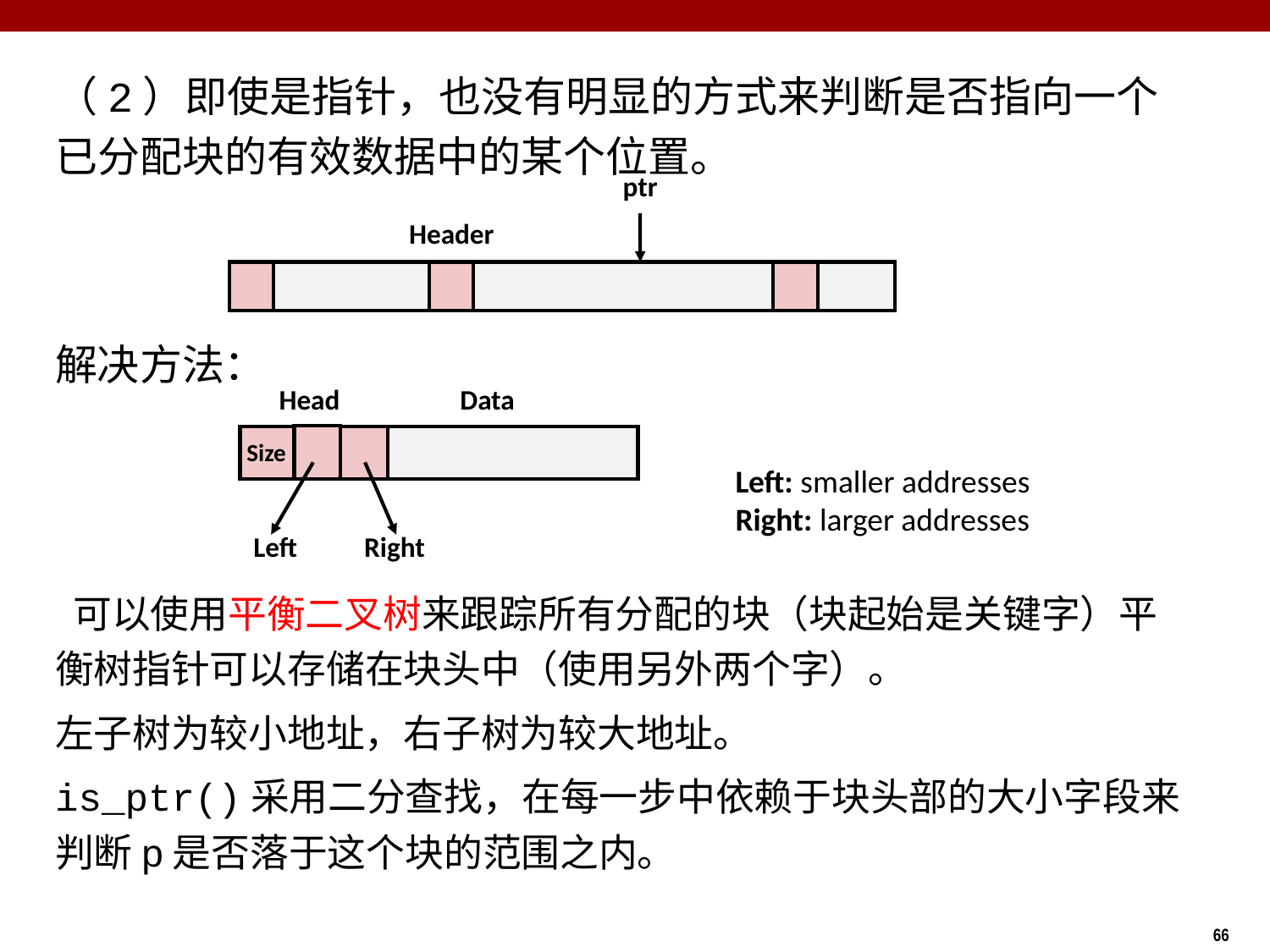

（2）即使是指针，也没有明显的方式来判断是否指向一个已分配块的有效数据中的某个位置。

解决方法：

 可以使用平衡二叉树来跟踪所有分配的块（块起始是关键字）平衡树指针可以存储在块头中（使用另外两个字）。
左子树为较小地址，右子树为较大地址。
is_ptr()采用二分查找，在每一步中依赖于块头部的大小字段来判断p是否落于这个块的范围之内。

ptr
Header

Head
Data

Size
Left: smaller addresses
Right: larger addresses

Left
Right